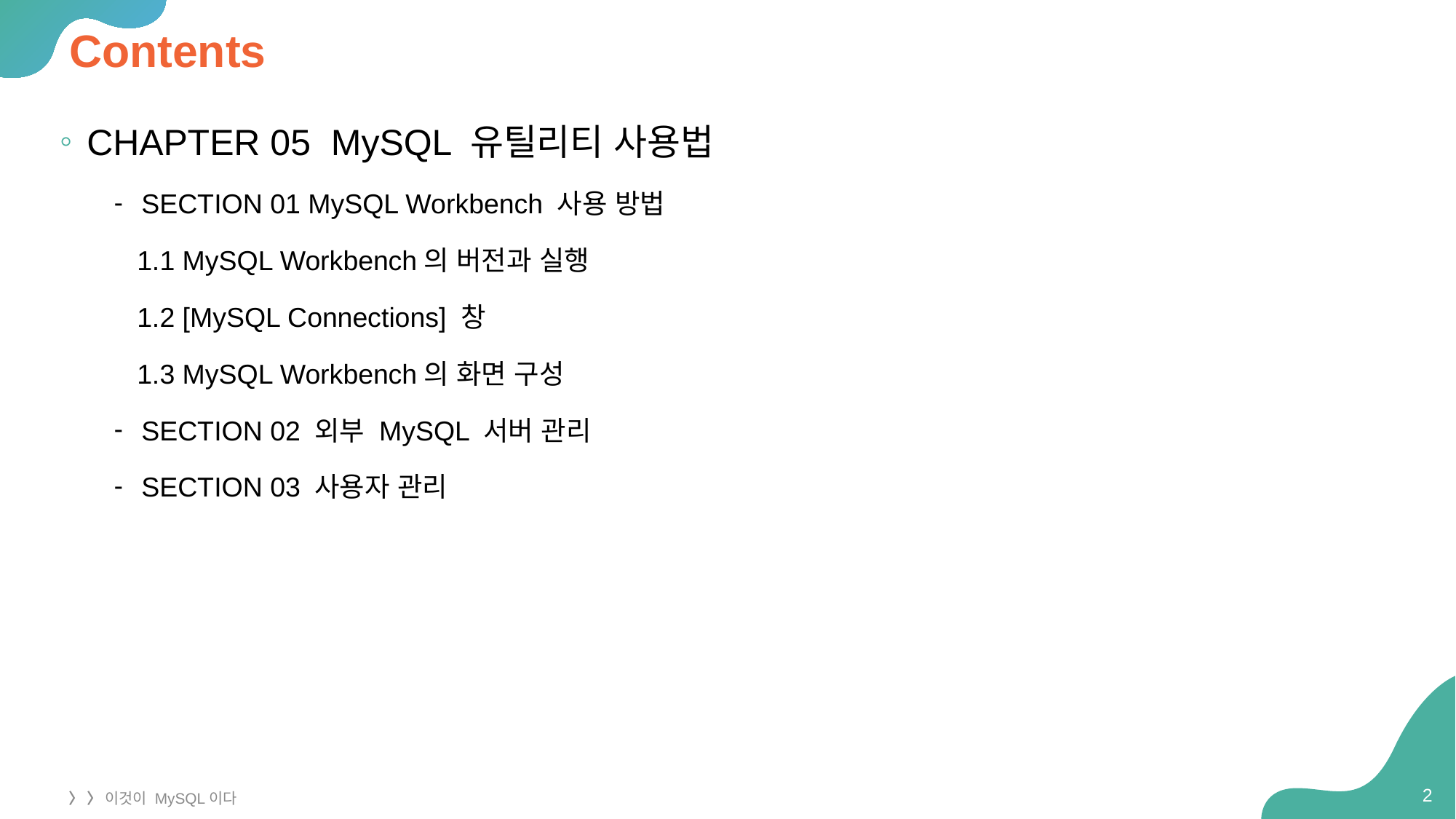

# Contents
CHAPTER 05  MySQL 유틸리티 사용법
SECTION 01 MySQL Workbench 사용 방법
   1.1 MySQL Workbench의 버전과 실행
   1.2 [MySQL Connections] 창
   1.3 MySQL Workbench의 화면 구성
SECTION 02 외부 MySQL 서버 관리
SECTION 03 사용자 관리
2
〉 〉 이것이 MySQL이다